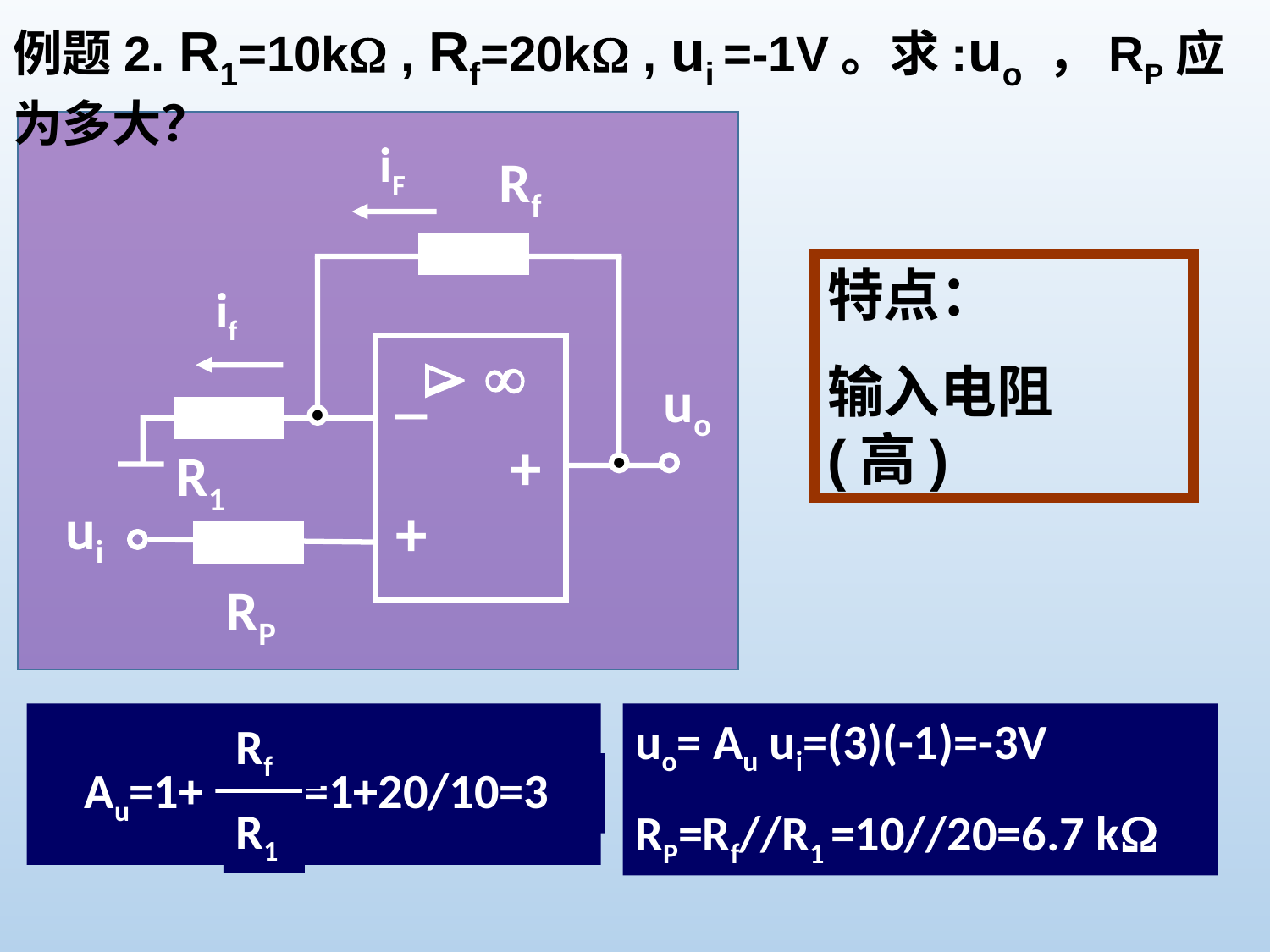

例题2. R1=10kΩ , Rf=20kΩ , ui =-1V。求:uo ，RP应为多大？

iF

if

Rf

∞

_
Δ

+
R1

ui
+

RP
uo

特点：
输入电阻(高)

Rf
Au=1+         =1+20/10=3

R1
uo= Au ui=(3)(-1)=-3V
RP=Rf//R1 =10//20=6.7 kΩ